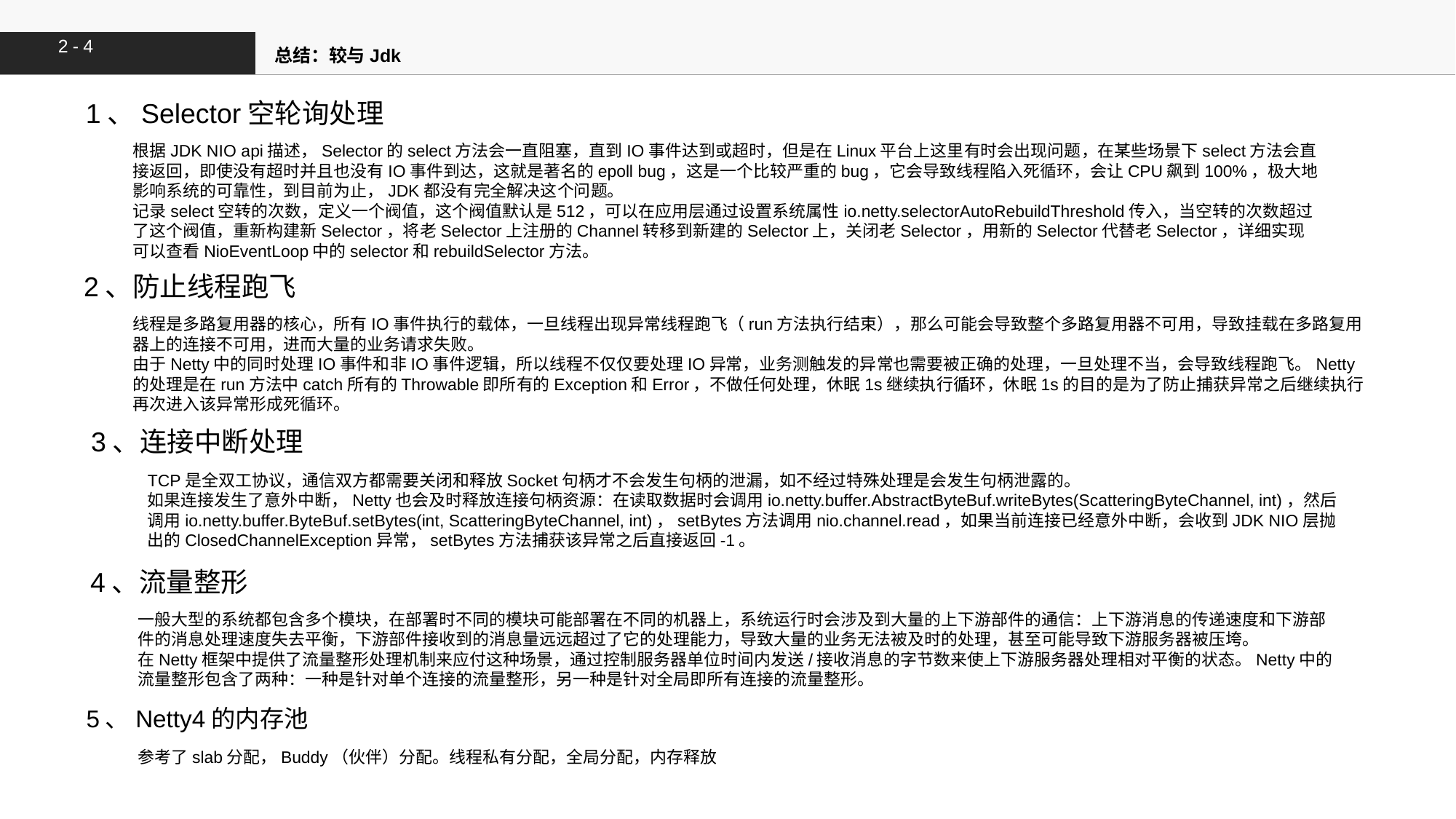

2-4
总结：较与Jdk
1、Selector空轮询处理
根据JDK NIO api描述，Selector的select方法会一直阻塞，直到IO事件达到或超时，但是在Linux平台上这里有时会出现问题，在某些场景下select方法会直接返回，即使没有超时并且也没有IO事件到达，这就是著名的epoll bug，这是一个比较严重的bug，它会导致线程陷入死循环，会让CPU飙到100%，极大地影响系统的可靠性，到目前为止，JDK都没有完全解决这个问题。
记录select空转的次数，定义一个阀值，这个阀值默认是512，可以在应用层通过设置系统属性io.netty.selectorAutoRebuildThreshold传入，当空转的次数超过了这个阀值，重新构建新Selector，将老Selector上注册的Channel转移到新建的Selector上，关闭老Selector，用新的Selector代替老Selector，详细实现可以查看NioEventLoop中的selector和rebuildSelector方法。
2、防止线程跑飞
线程是多路复用器的核心，所有IO事件执行的载体，一旦线程出现异常线程跑飞（run方法执行结束），那么可能会导致整个多路复用器不可用，导致挂载在多路复用器上的连接不可用，进而大量的业务请求失败。
由于Netty中的同时处理IO事件和非IO事件逻辑，所以线程不仅仅要处理IO异常，业务测触发的异常也需要被正确的处理，一旦处理不当，会导致线程跑飞。Netty的处理是在run方法中catch所有的Throwable即所有的Exception和Error，不做任何处理，休眠1s继续执行循环，休眠1s的目的是为了防止捕获异常之后继续执行再次进入该异常形成死循环。
3、连接中断处理
TCP是全双工协议，通信双方都需要关闭和释放Socket句柄才不会发生句柄的泄漏，如不经过特殊处理是会发生句柄泄露的。
如果连接发生了意外中断，Netty也会及时释放连接句柄资源：在读取数据时会调用io.netty.buffer.AbstractByteBuf.writeBytes(ScatteringByteChannel, int)，然后调用io.netty.buffer.ByteBuf.setBytes(int, ScatteringByteChannel, int)，setBytes方法调用nio.channel.read，如果当前连接已经意外中断，会收到JDK NIO层抛出的ClosedChannelException异常，setBytes方法捕获该异常之后直接返回-1。
TITLE 03
Lorem ipsum dolor sit amet, consectetuer adipiscing elit, sed diam nonummy nibh euismod tincidunt ut laoreet dolore magna aliquam erat volutpat.
4、流量整形
一般大型的系统都包含多个模块，在部署时不同的模块可能部署在不同的机器上，系统运行时会涉及到大量的上下游部件的通信：上下游消息的传递速度和下游部件的消息处理速度失去平衡，下游部件接收到的消息量远远超过了它的处理能力，导致大量的业务无法被及时的处理，甚至可能导致下游服务器被压垮。
在Netty框架中提供了流量整形处理机制来应付这种场景，通过控制服务器单位时间内发送/接收消息的字节数来使上下游服务器处理相对平衡的状态。Netty中的流量整形包含了两种：一种是针对单个连接的流量整形，另一种是针对全局即所有连接的流量整形。
5、Netty4的内存池
参考了slab分配，Buddy（伙伴）分配。线程私有分配，全局分配，内存释放